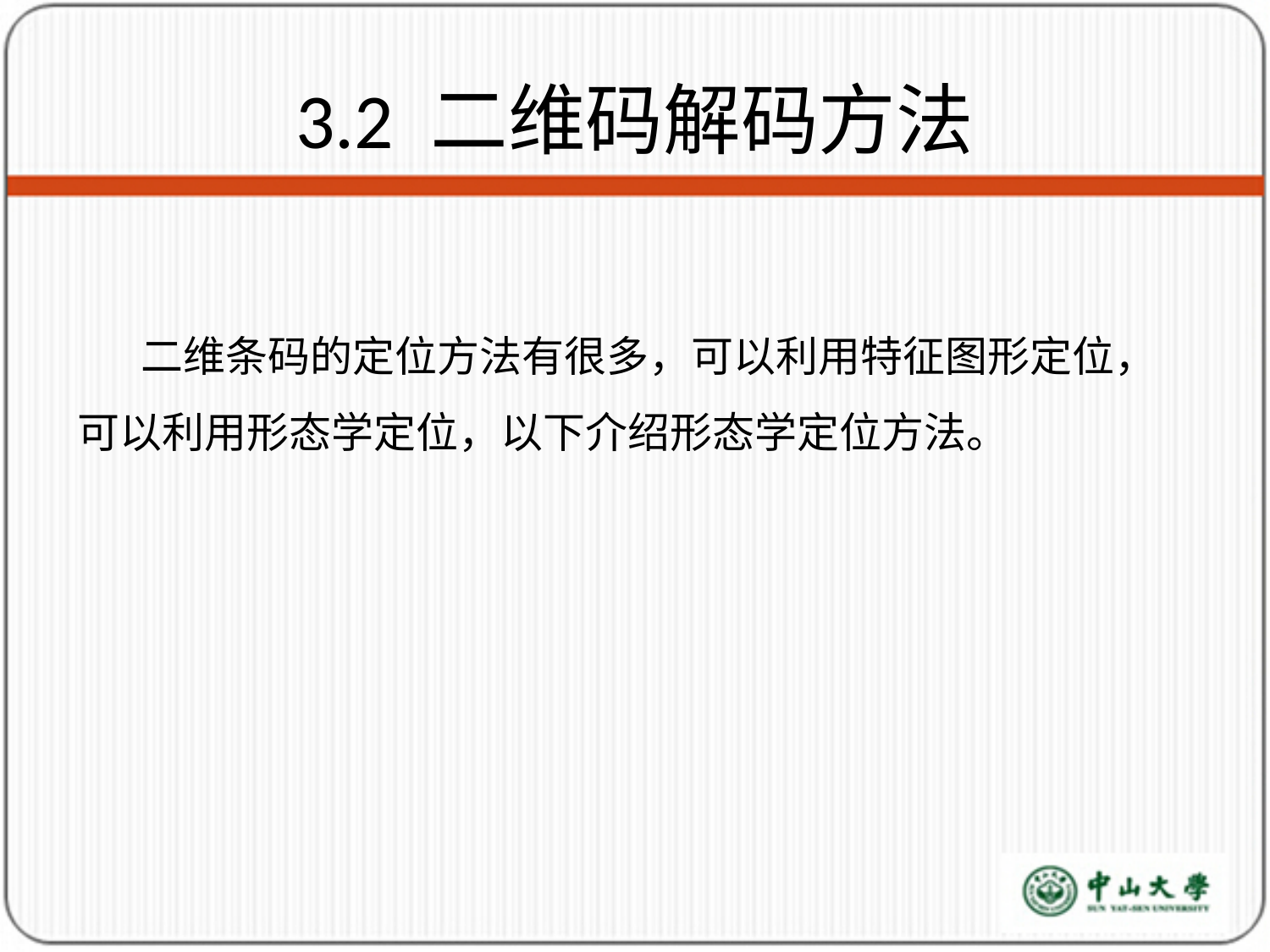

# 3.2 二维码解码方法
二维条码的定位方法有很多，可以利用特征图形定位，可以利用形态学定位，以下介绍形态学定位方法。